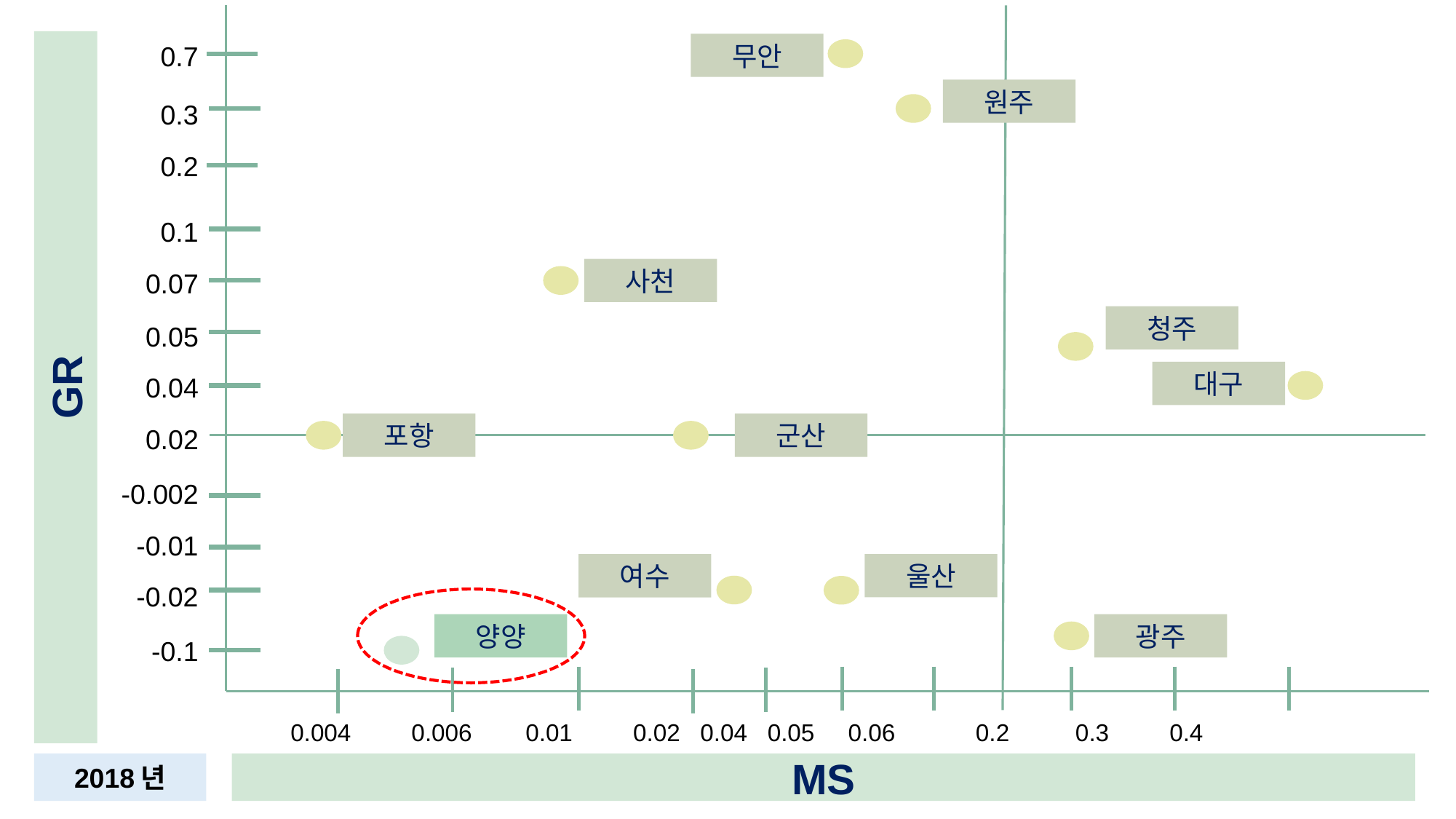

0.7

0.3

0.2

0.1

0.07

0.05

0.04

0.02

-0.002

-0.01

-0.02

-0.1
무안

원주

사천

청주

GR
대구

포항
군산

울산
여수

양양
광주

0.004         0.006        0.01         0.02   0.04   0.05     0.06            0.2          0.3         0.4
2018년
MS